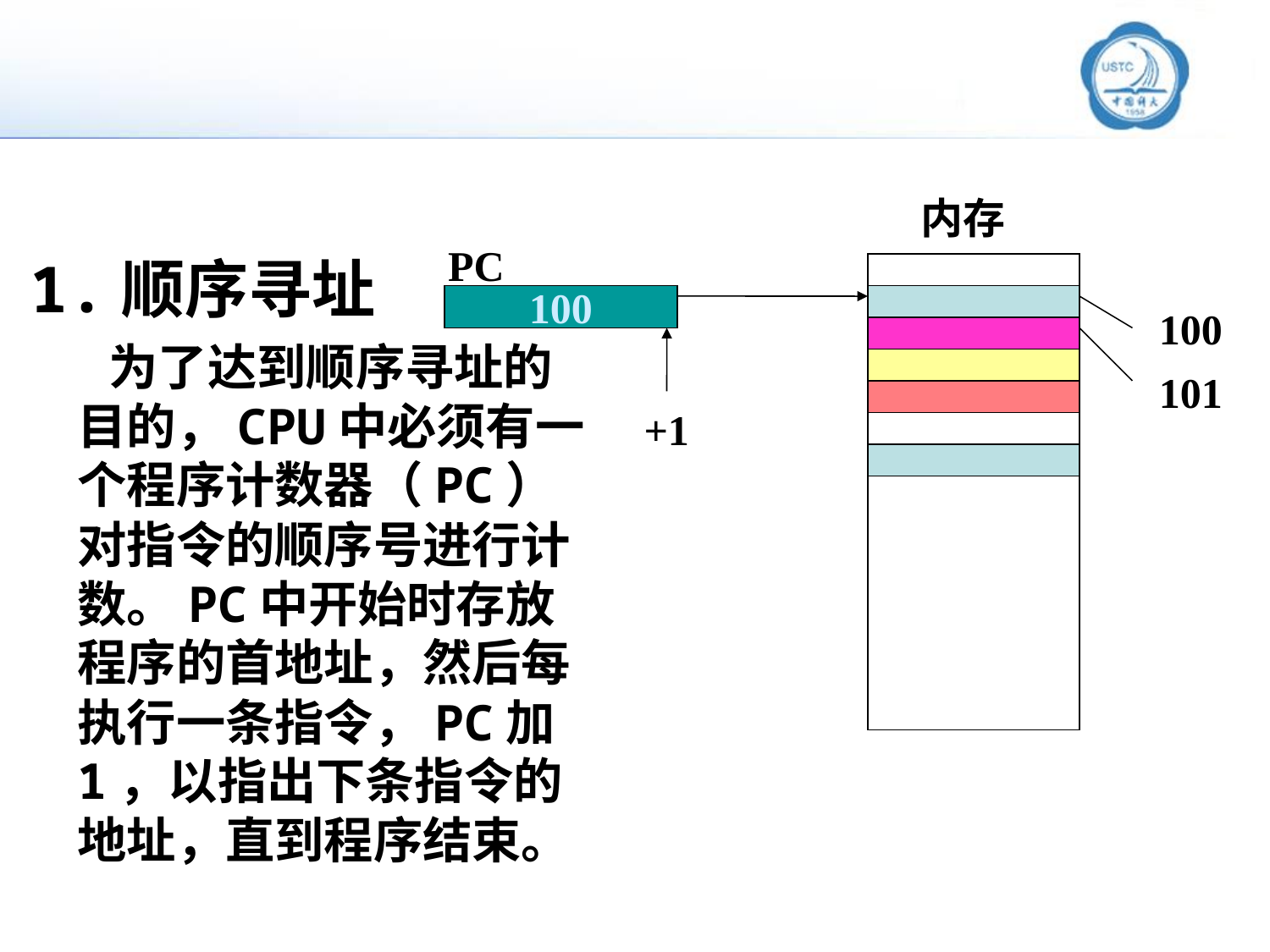

内存
PC

100

100
101
+1
1.顺序寻址
      为了达到顺序寻址的目的，CPU中必须有一个程序计数器（PC）对指令的顺序号进行计数。PC中开始时存放程序的首地址，然后每执行一条指令，PC加 1，以指出下条指令的地址，直到程序结束。